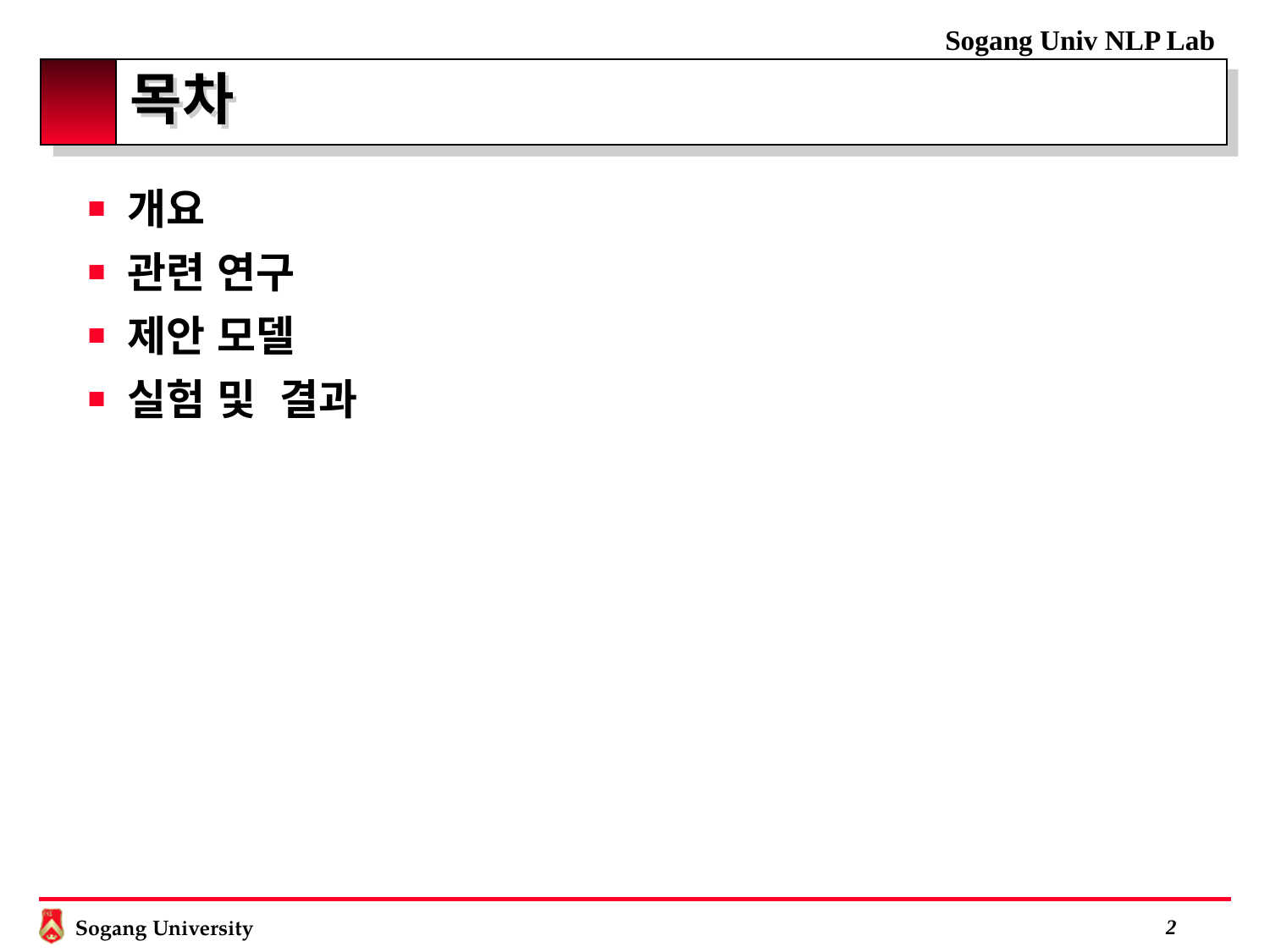

# 목차
개요
관련 연구
제안 모델
실험 및  결과

 2